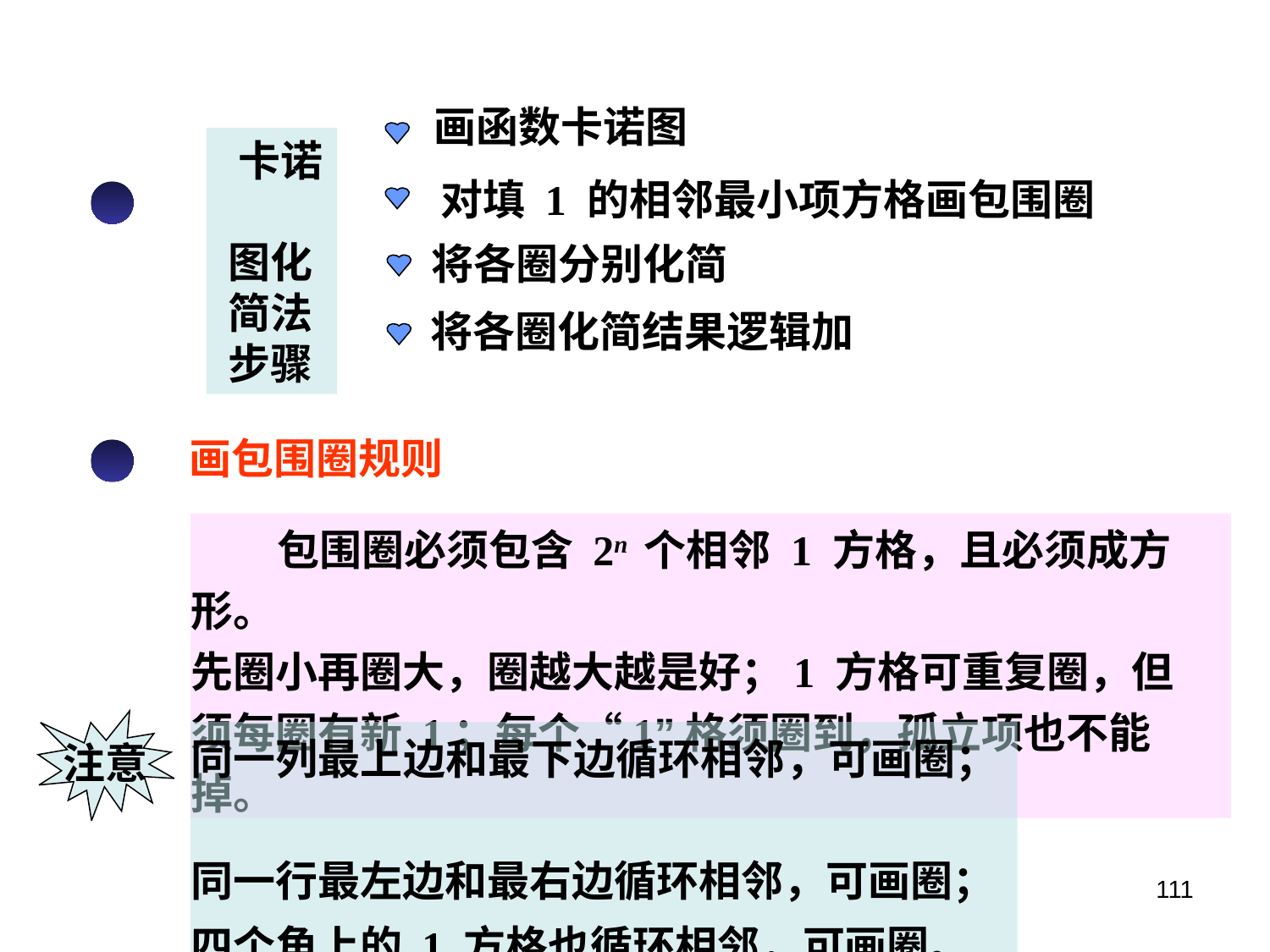

画函数卡诺图

+ABCD+ABCD

   ABCD+ABCD

 卡诺
 图化
 简法
 步骤

 对填 1 的相邻最小项方格画包围圈

将各圈分别化简

将各圈化简结果逻辑加

画包围圈规则

        包围圈必须包含 2n 个相邻 1 方格，且必须成方形。
先圈小再圈大，圈越大越是好；1 方格可重复圈，但
须每圈有新 1；每个“1”格须圈到，孤立项也不能掉。
注意
同一列最上边和最下边循环相邻，可画圈；
同一行最左边和最右边循环相邻，可画圈；
四个角上的 1 方格也循环相邻，可画圈。
111